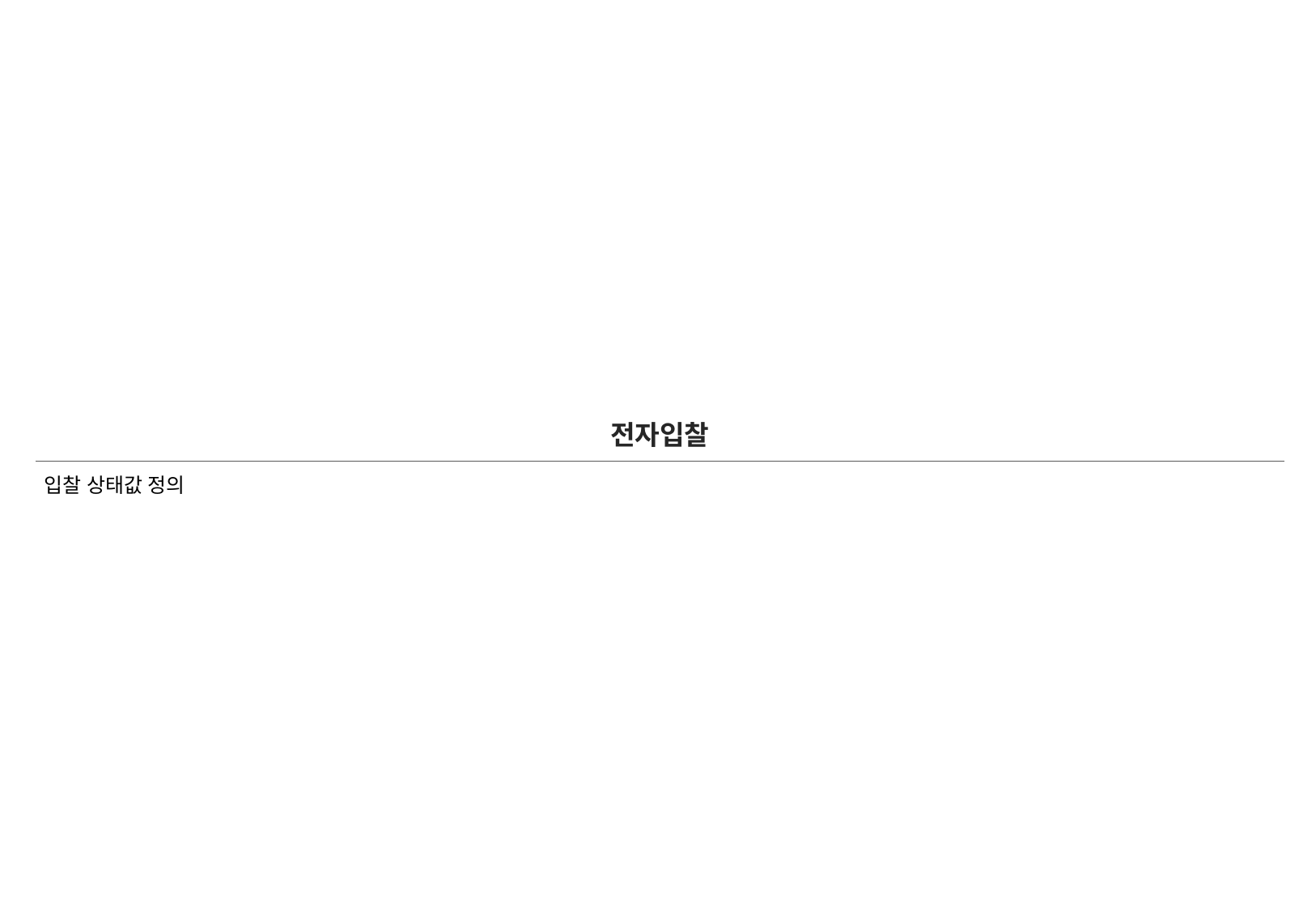

| 전자입찰 |
| --- |
| 입찰 상태값 정의 |